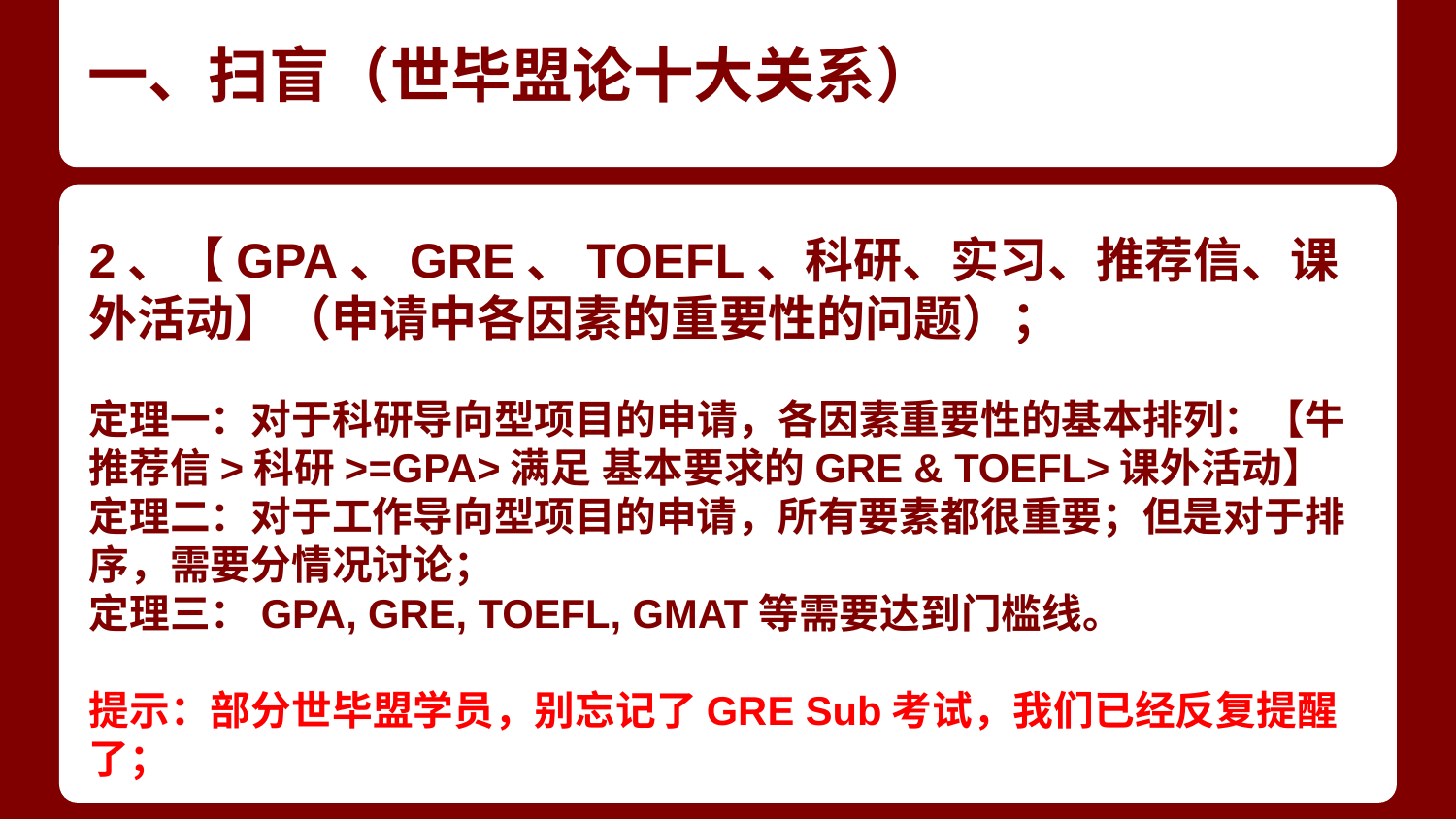

# 一、扫盲（世毕盟论十大关系）
2、【GPA、GRE、TOEFL、科研、实习、推荐信、课外活动】（申请中各因素的重要性的问题）；

定理一：对于科研导向型项目的申请，各因素重要性的基本排列：【牛推荐信>科研>=GPA>满足 基本要求的GRE & TOEFL>课外活动】
定理二：对于工作导向型项目的申请，所有要素都很重要；但是对于排序，需要分情况讨论；
定理三：GPA, GRE, TOEFL, GMAT等需要达到门槛线。

提示：部分世毕盟学员，别忘记了GRE Sub考试，我们已经反复提醒了；